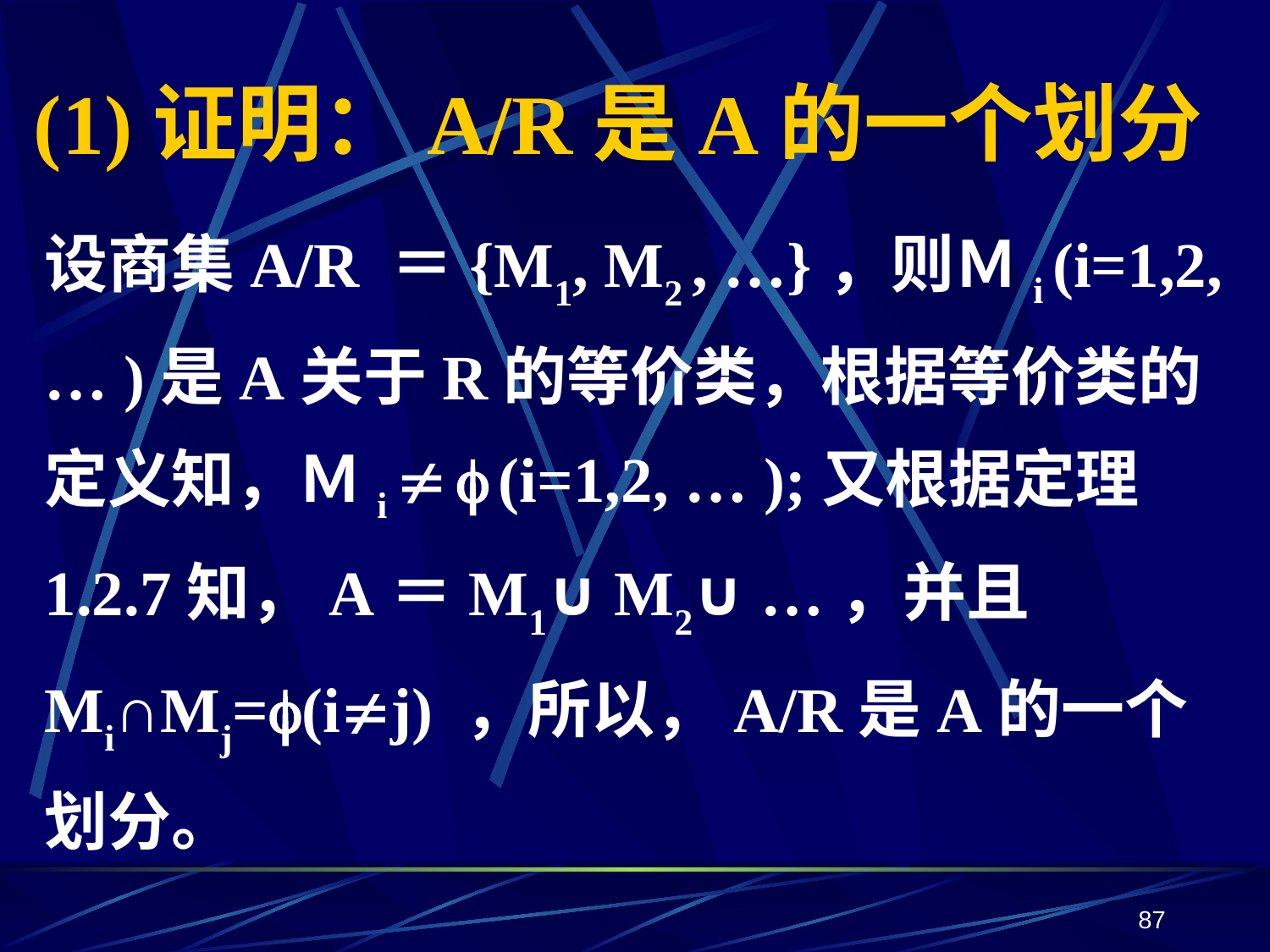

# (1)证明：A/R是A的一个划分
设商集A/R ＝{M1, M2 , …}，则Ｍi (i=1,2, … )是A关于R的等价类，根据等价类的定义知，Ｍi ≠ φ (i=1,2, … );又根据定理1.2.7知，A＝M1∪ M2∪ …，并且Mi∩Mj=φ(i≠j) ，所以，A/R是A的一个划分。
87